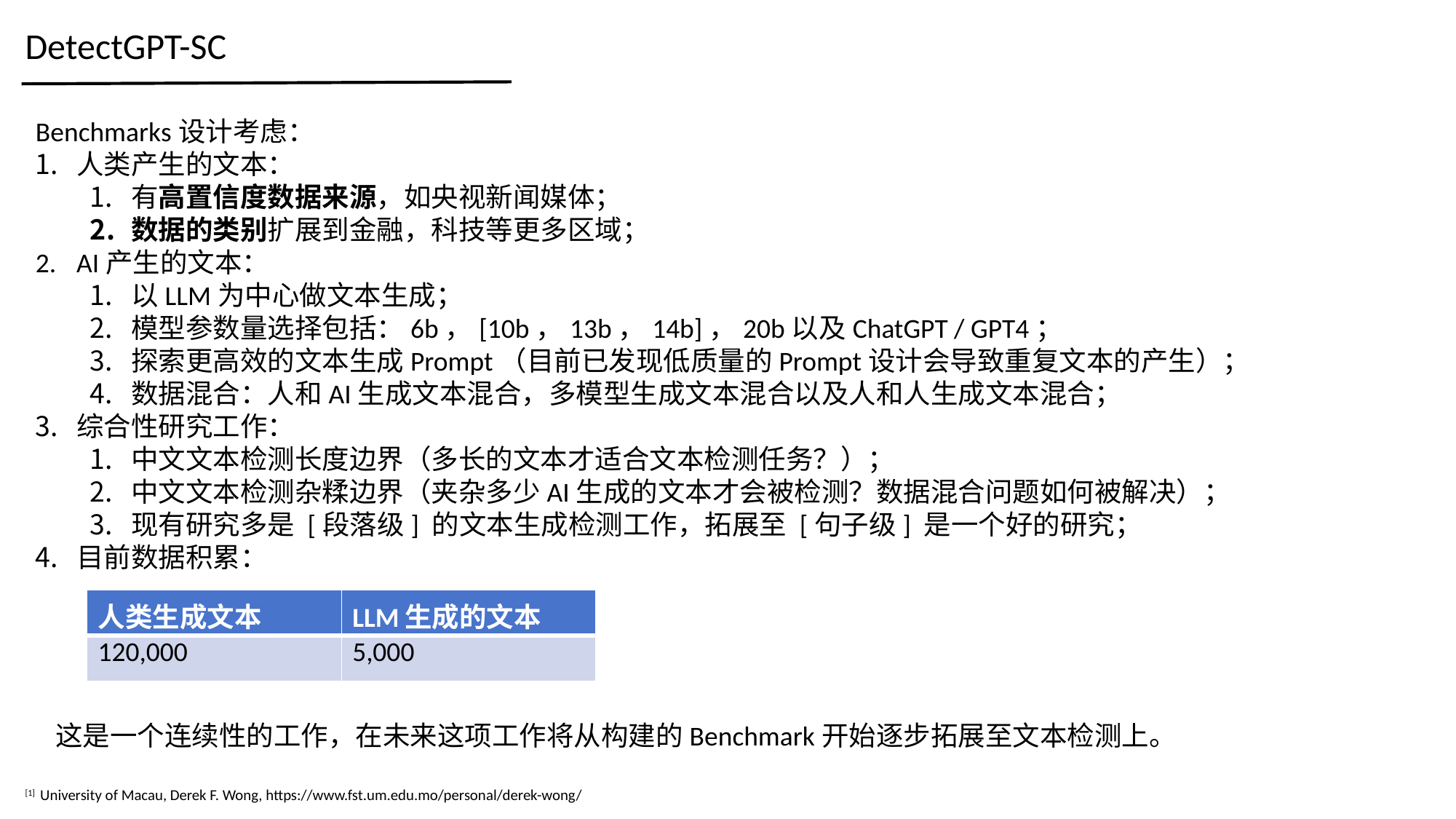

DetectGPT-SC
Benchmarks设计考虑：
人类产生的文本：
有高置信度数据来源，如央视新闻媒体；
数据的类别扩展到金融，科技等更多区域；
AI产生的文本：
以LLM为中心做文本生成；
模型参数量选择包括：6b，[10b，13b，14b]，20b以及ChatGPT / GPT4；
探索更高效的文本生成Prompt（目前已发现低质量的Prompt设计会导致重复文本的产生）；
数据混合：人和AI生成文本混合，多模型生成文本混合以及人和人生成文本混合；
综合性研究工作：
中文文本检测长度边界（多长的文本才适合文本检测任务？）；
中文文本检测杂糅边界（夹杂多少AI生成的文本才会被检测？数据混合问题如何被解决）；
现有研究多是 [段落级] 的文本生成检测工作，拓展至 [句子级] 是一个好的研究；
目前数据积累：
| 人类生成文本 | LLM生成的文本 |
| --- | --- |
| 120,000 | 5,000 |
这是一个连续性的工作，在未来这项工作将从构建的Benchmark开始逐步拓展至文本检测上。
[1]  University of Macau, Derek F. Wong, https://www.fst.um.edu.mo/personal/derek-wong/